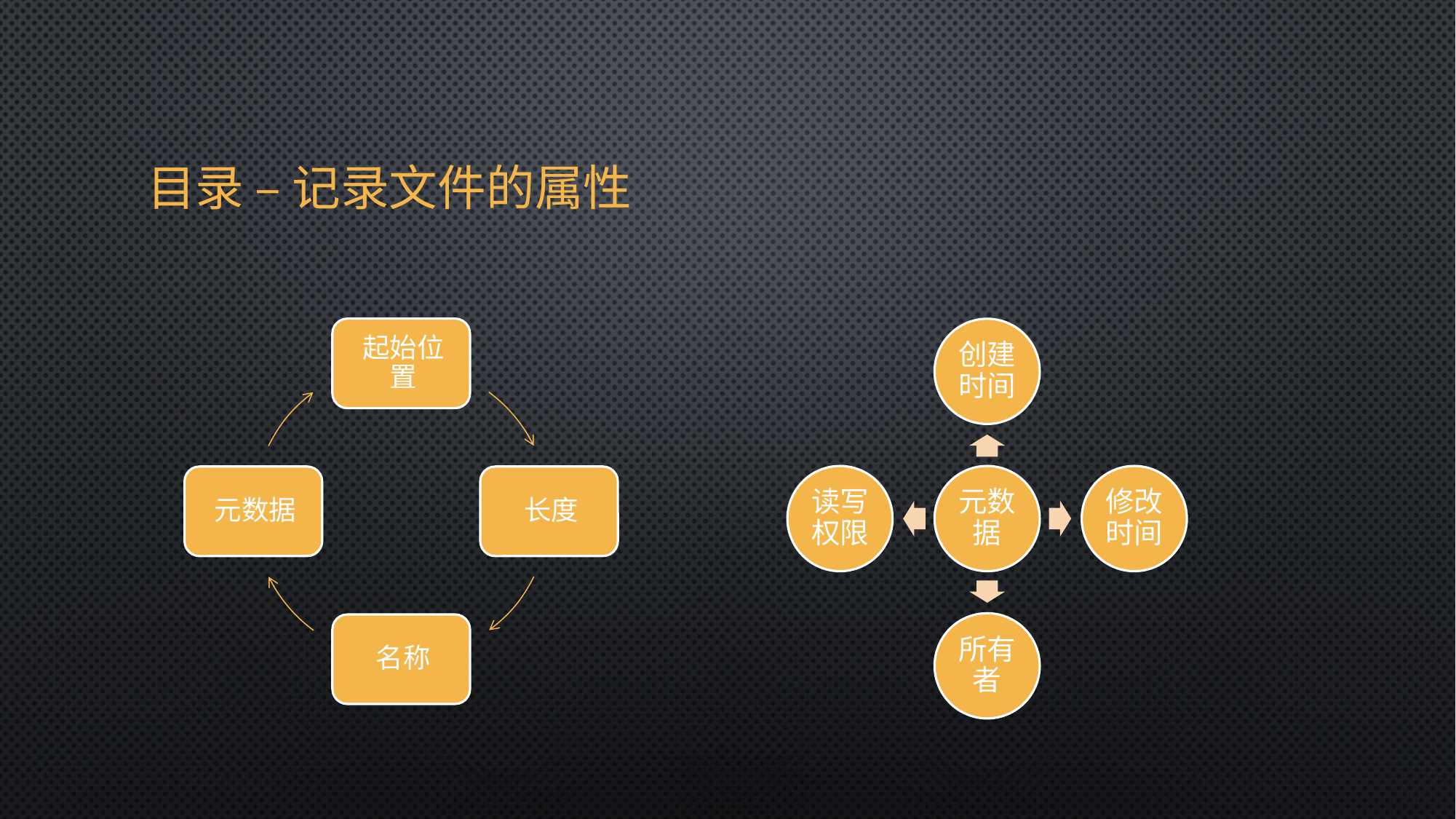

# 目录 – 记录文件的属性
起始位置
长度
名称
元数据
元数据

创建时间

修改时间

所有者

读写权限